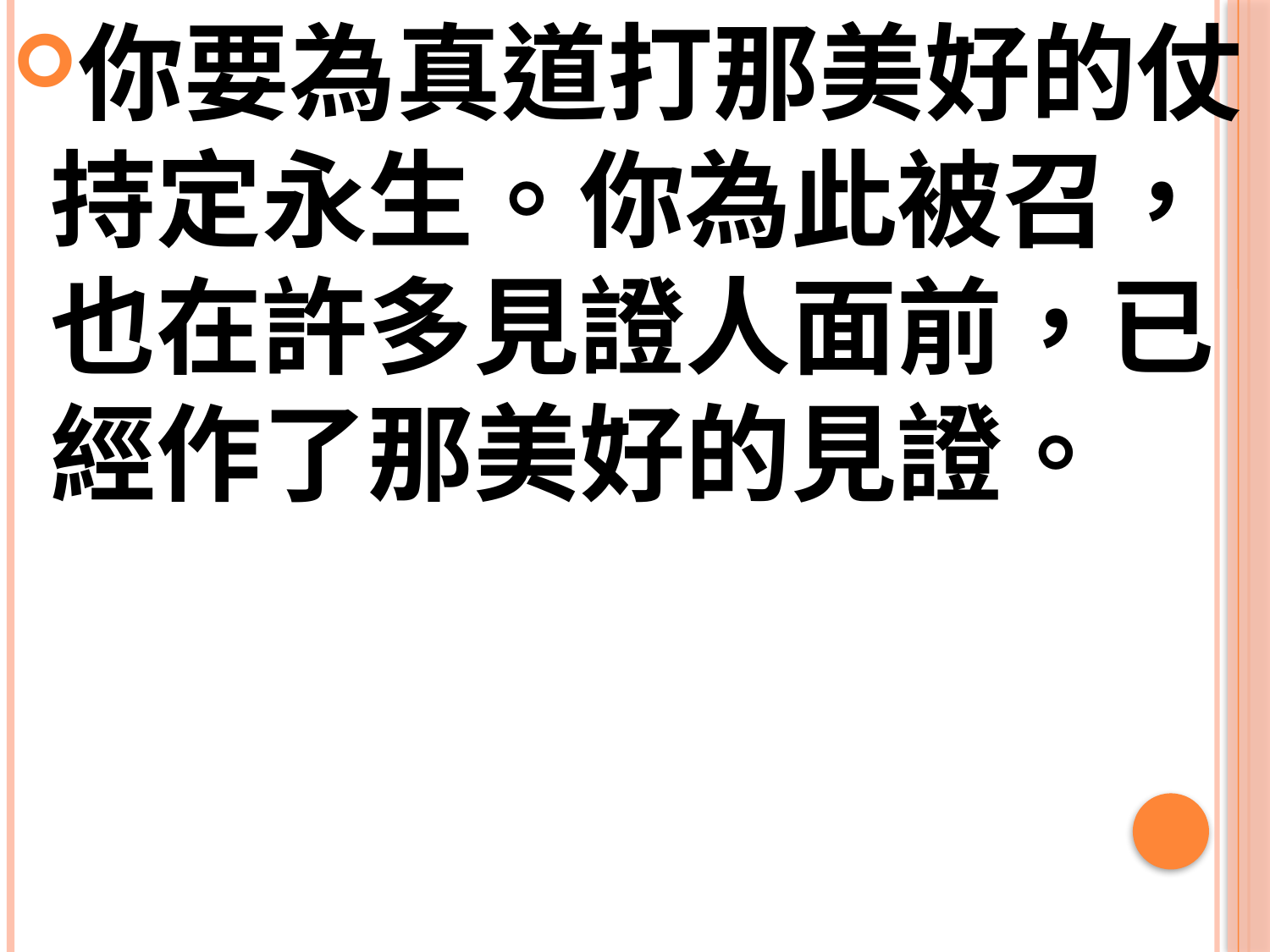

你要為真道打那美好的仗，持定永生。你為此被召，也在許多見證人面前，已經作了那美好的見證。